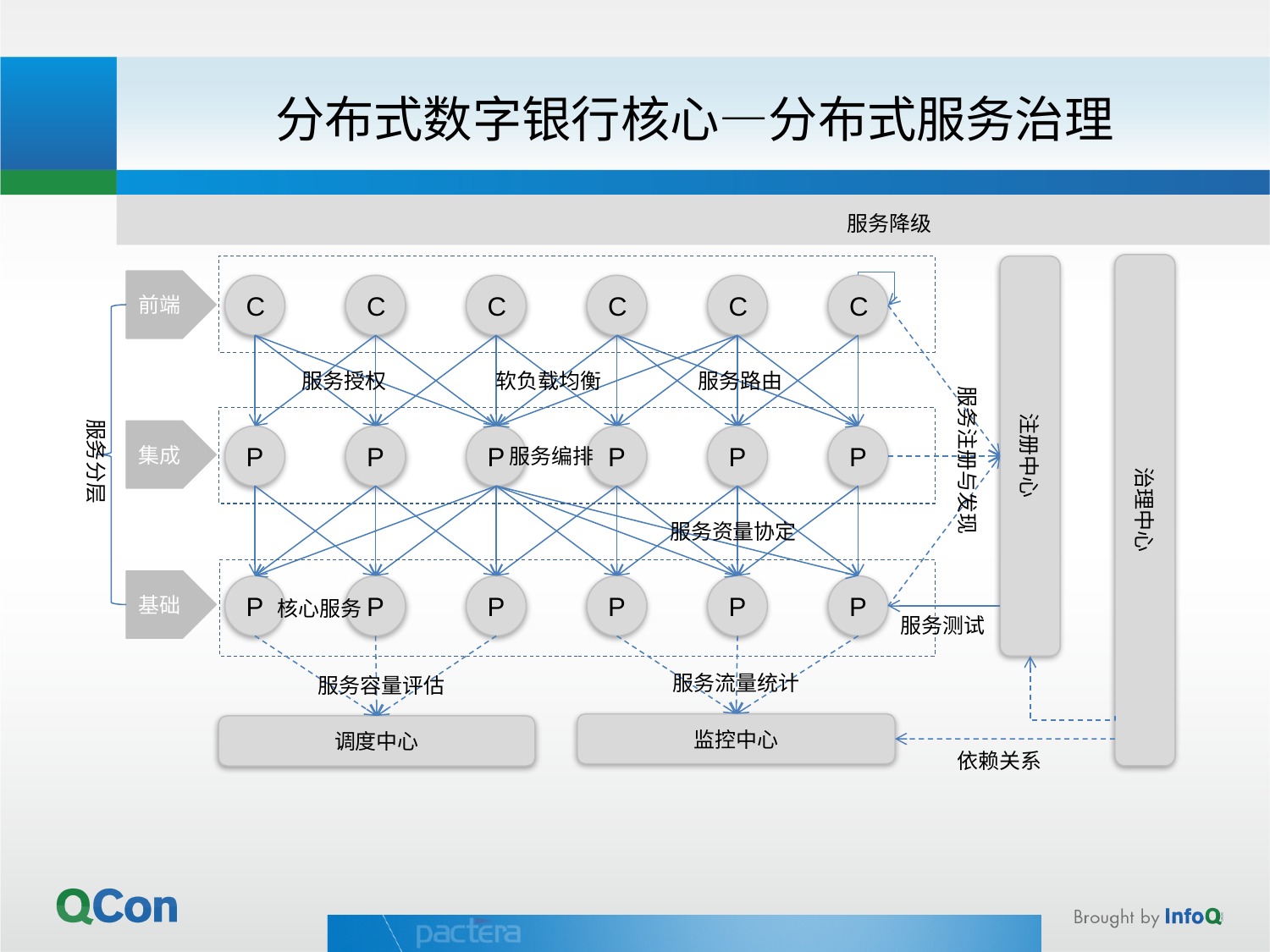

# 分布式数字银行核心—分布式服务治理
服务降级
治理中心

注册中心
前端
C
C
C
C
C
C

服务授权
软负载均衡
服务路由
服务注册与发现
服务分层

集成
P
P
P
P
P
P
服务编排
服务资量协定

基础
P
P
P
P
P
P
核心服务
服务测试
服务流量统计
服务容量评估
监控中心
调度中心
依赖关系